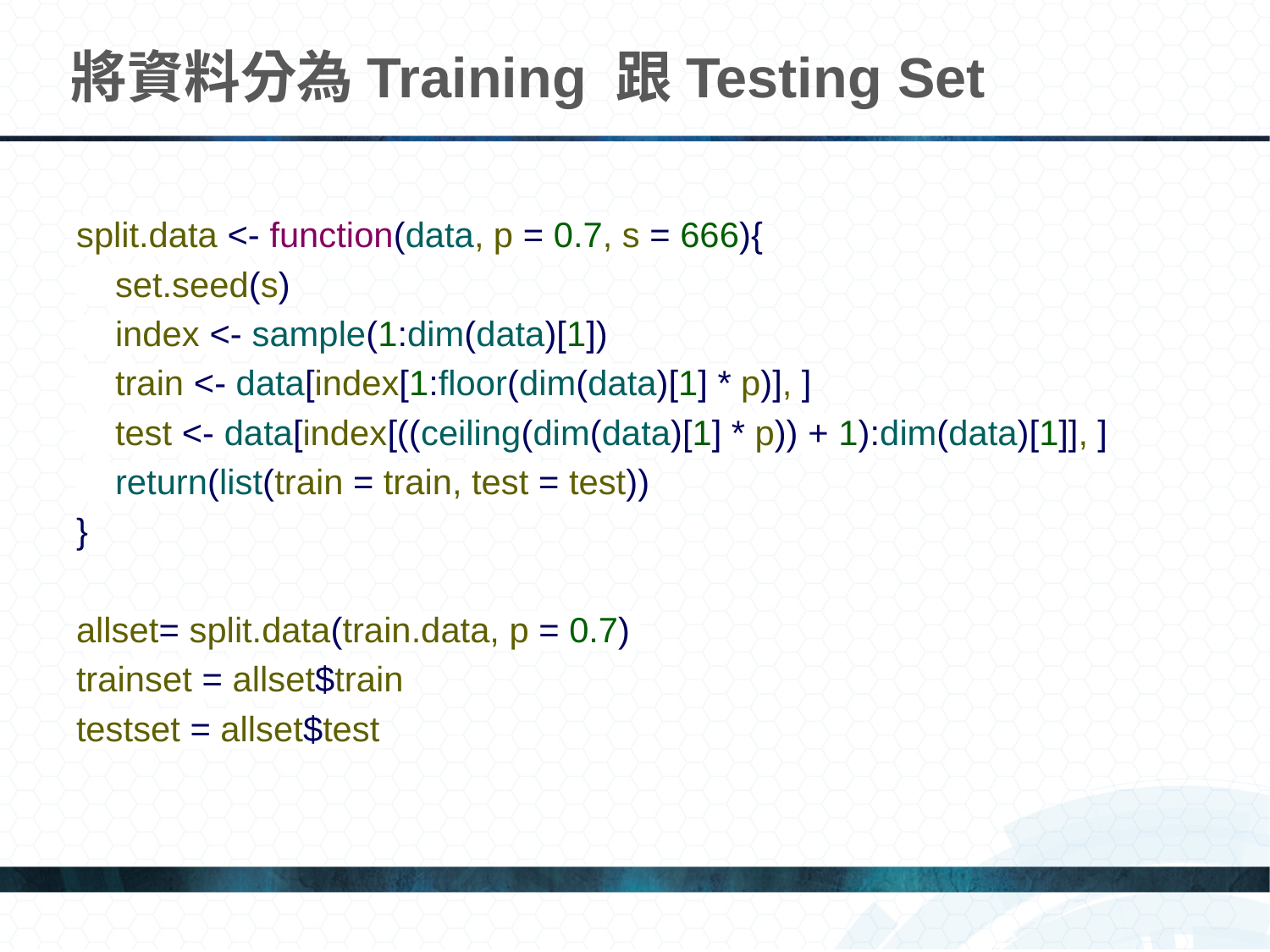

# 將資料分為Training 跟Testing Set
split.data <- function(data, p = 0.7, s = 666){
    set.seed(s)
    index <- sample(1:dim(data)[1])
    train <- data[index[1:floor(dim(data)[1] * p)], ]
    test <- data[index[((ceiling(dim(data)[1] * p)) + 1):dim(data)[1]], ]
    return(list(train = train, test = test))
}

allset= split.data(train.data, p = 0.7)
trainset = allset$train
testset = allset$test